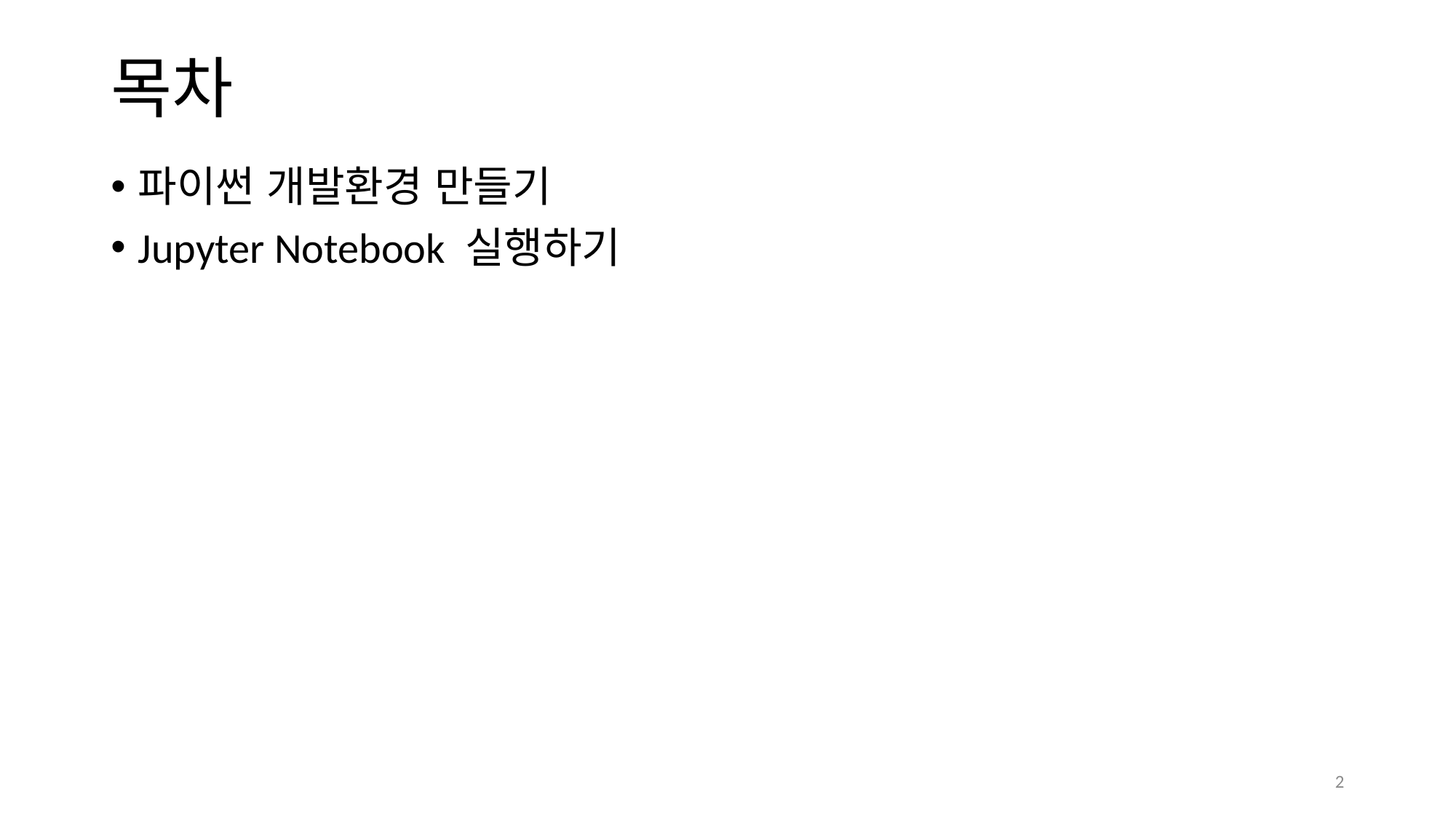

# 목차
파이썬 개발환경 만들기
Jupyter Notebook 실행하기
2